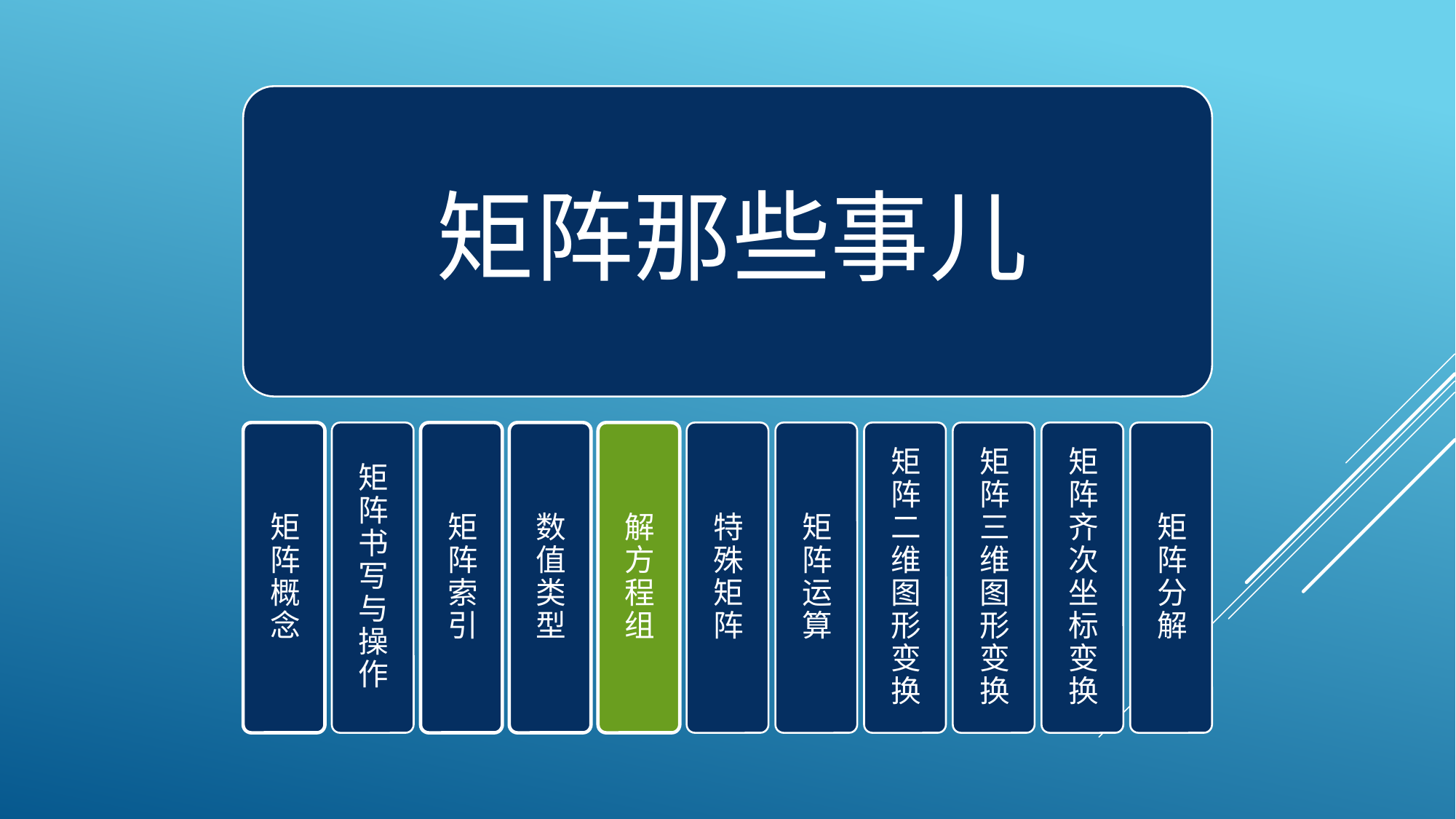

矩阵那些事儿
矩阵概念
矩阵书写与操作
矩阵索引
数值类型
解方程组
特殊矩阵
矩阵运算
矩阵二维图形变换
矩阵三维图形变换
矩阵齐次坐标变换
矩阵分解